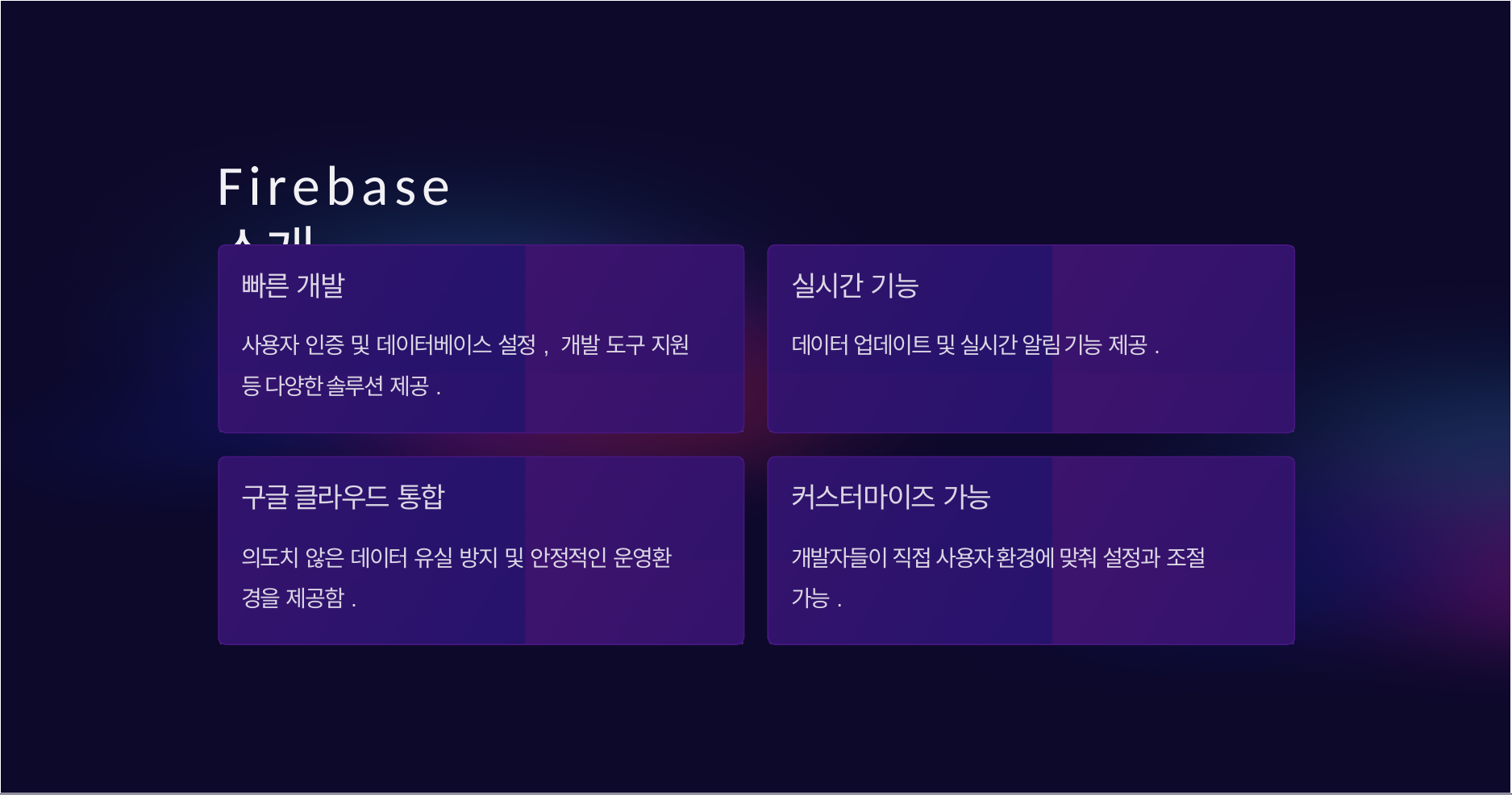

# Firebase 소개

빠른 개발
사용자 인증 및 데이터베이스 설정, 개발 도구 지원  등 다양한 솔루션 제공.
실시간 기능
데이터 업데이트 및 실시간 알림 기능 제공.

구글 클라우드 통합
의도치 않은 데이터 유실 방지 및 안정적인 운영환  경을 제공함.
커스터마이즈 가능
개발자들이 직접 사용자 환경에 맞춰 설정과 조절  가능.